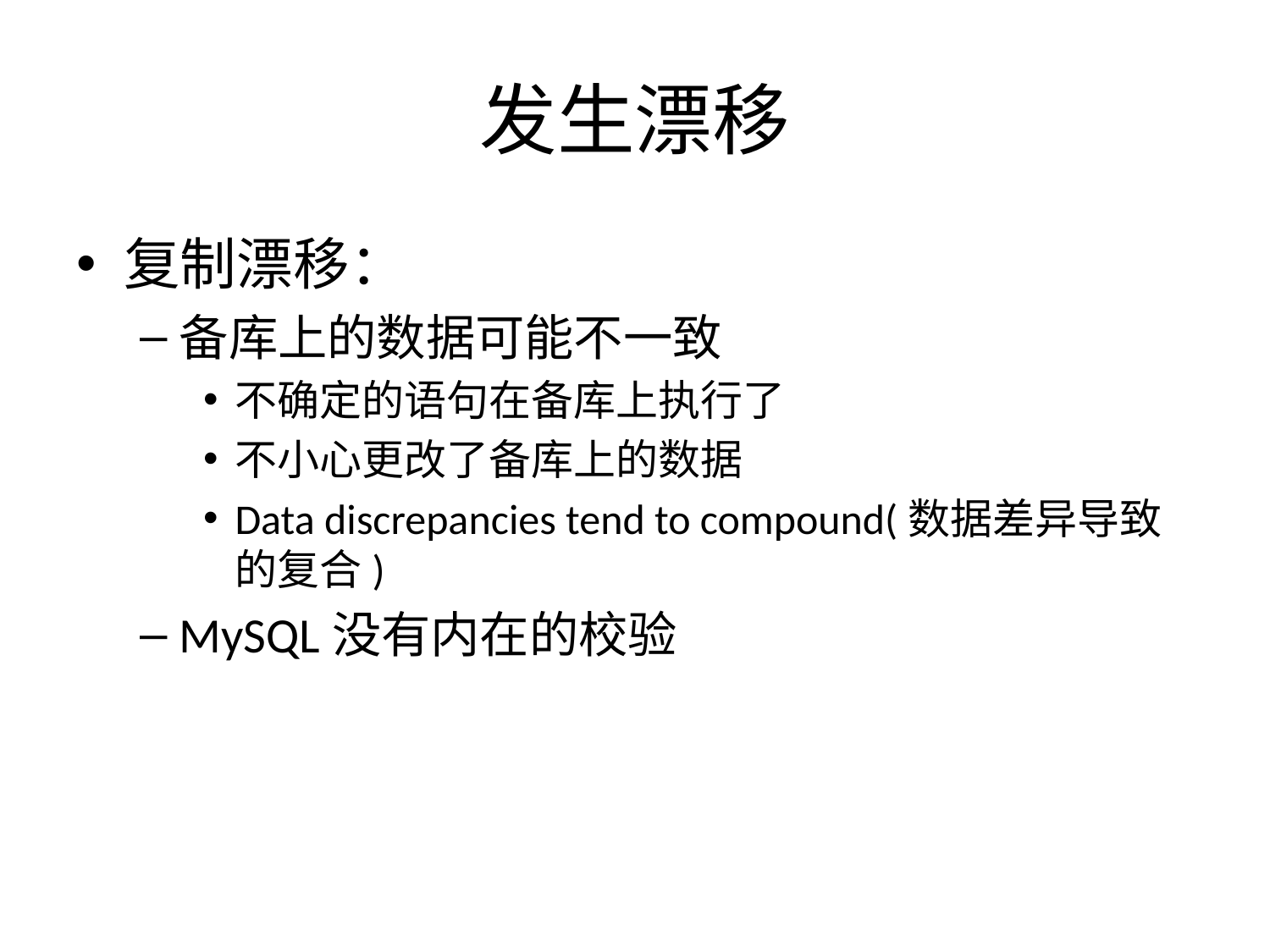

# 发生漂移
复制漂移：
备库上的数据可能不一致
不确定的语句在备库上执行了
不小心更改了备库上的数据
Data discrepancies tend to compound(数据差异导致的复合)
MySQL没有内在的校验